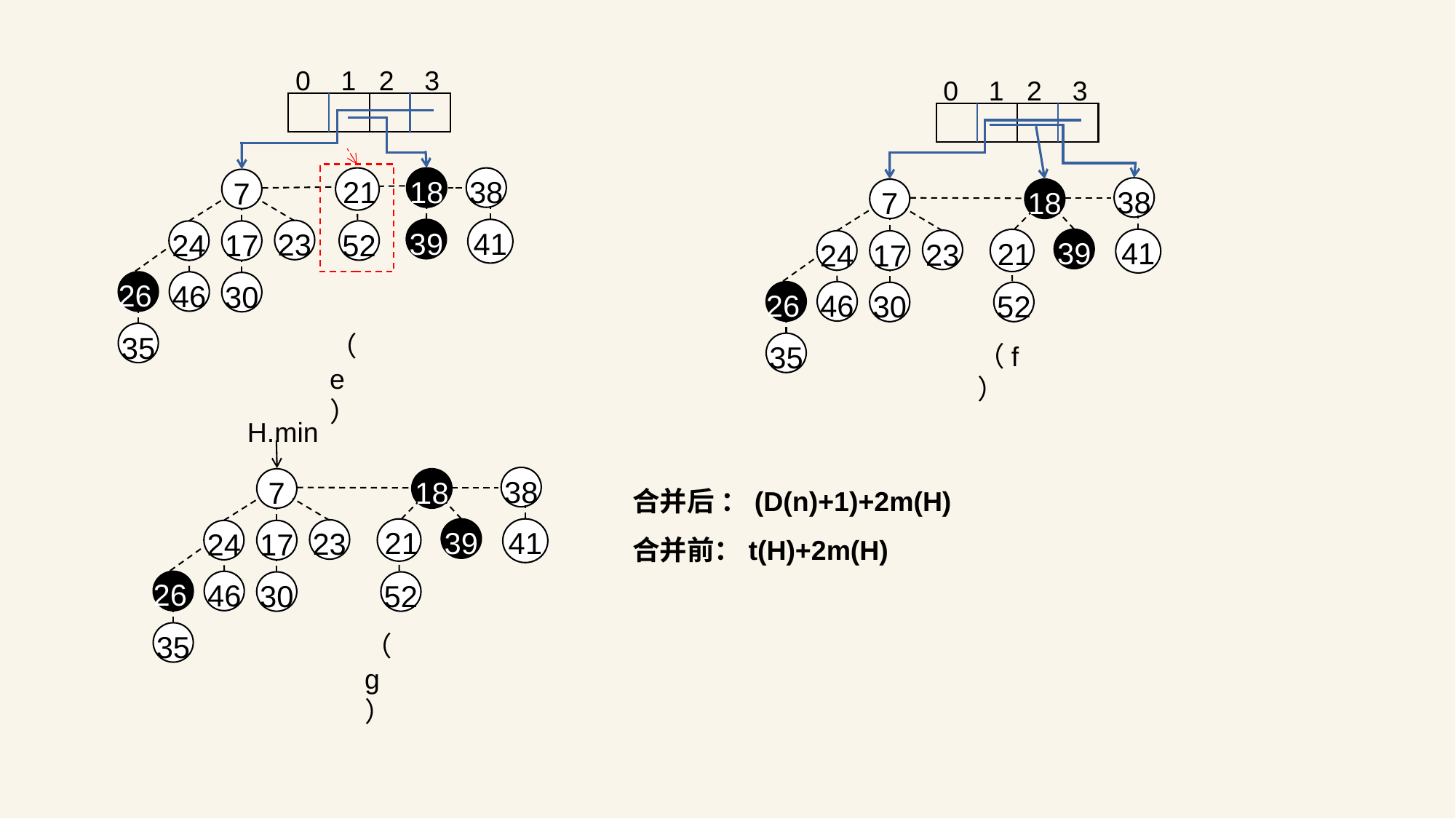

0    1   2    3

21

18

38

7

39

41

23

52

24

17

26

46

30

35

（e）
0    1   2    3

38

7

18

39

41

21

23

24

17

26

46

30

52

35

（f）
H.min
38

7

18

39

41

21

23

24

17

26

46

30

52

35

（g）
合并后 ：(D(n)+1)+2m(H)
合并前：t(H)+2m(H)